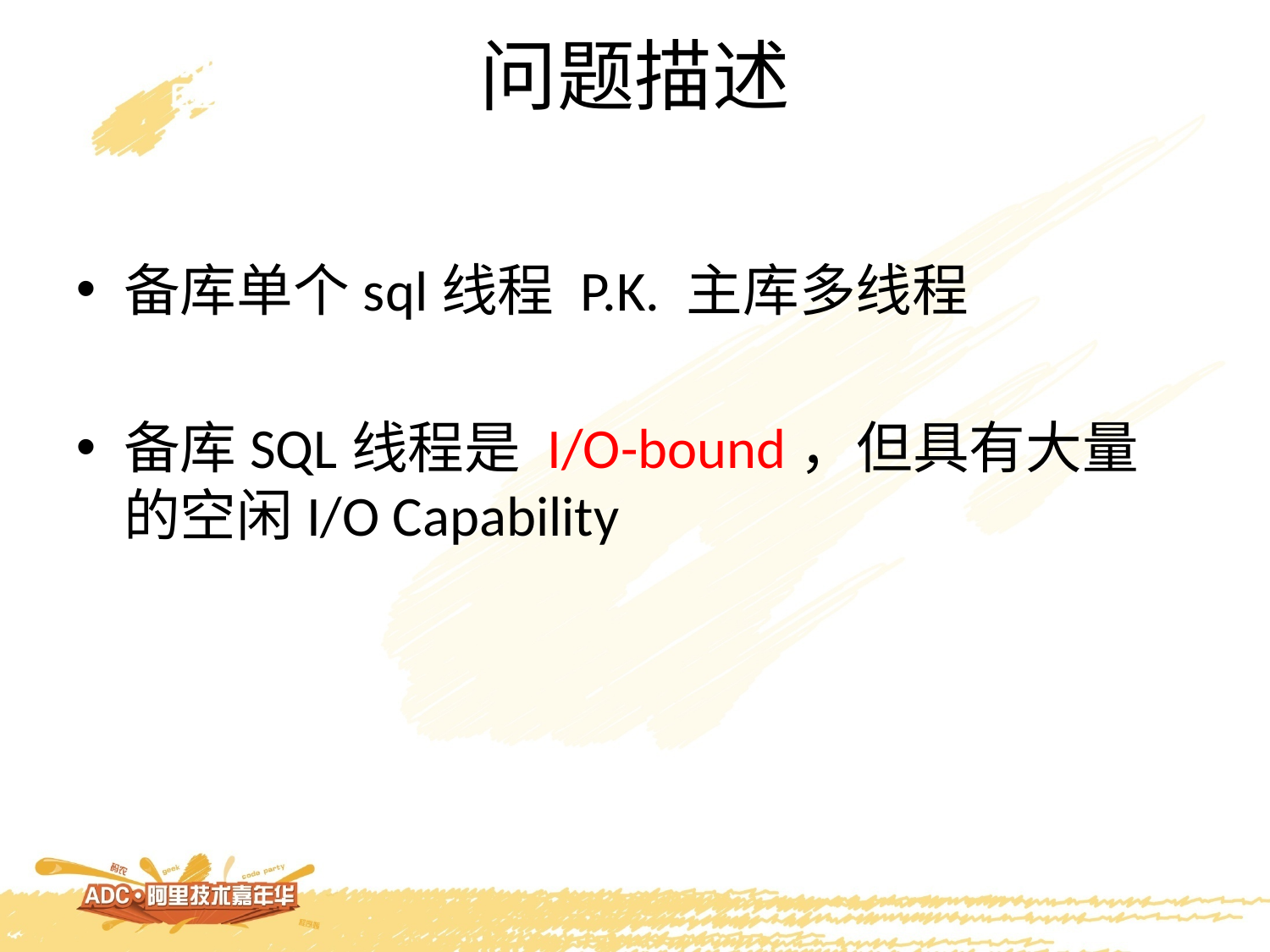

# 问题描述

备库单个sql线程 P.K. 主库多线程

备库SQL线程是 I/O-bound，但具有大量的空闲I/O Capability